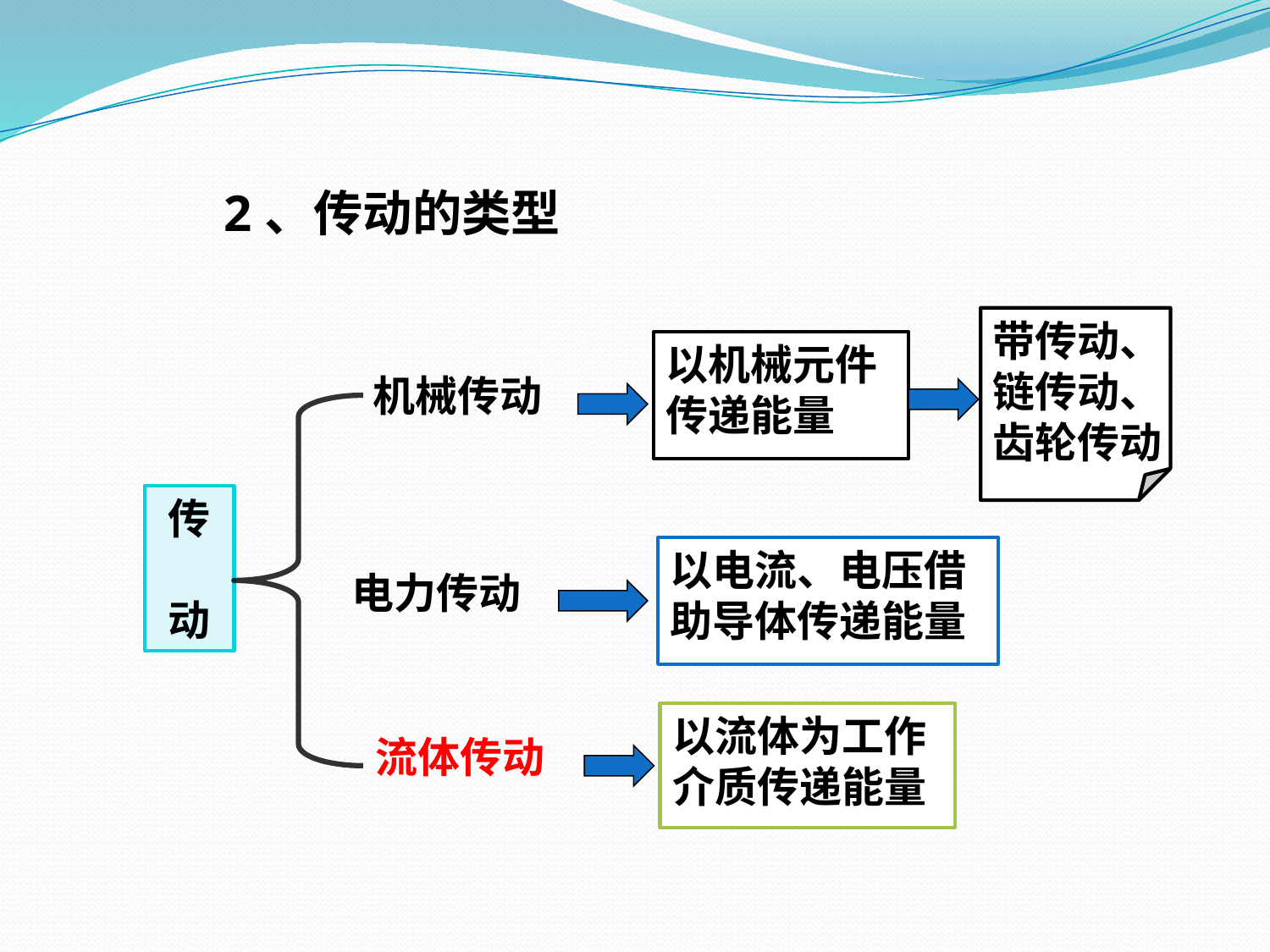

2、传动的类型
带传动、
链传动、
齿轮传动
以机械元件
传递能量
机械传动

传

动
电力传动
流体传动

以电流、电压借
助导体传递能量

以流体为工作
介质传递能量